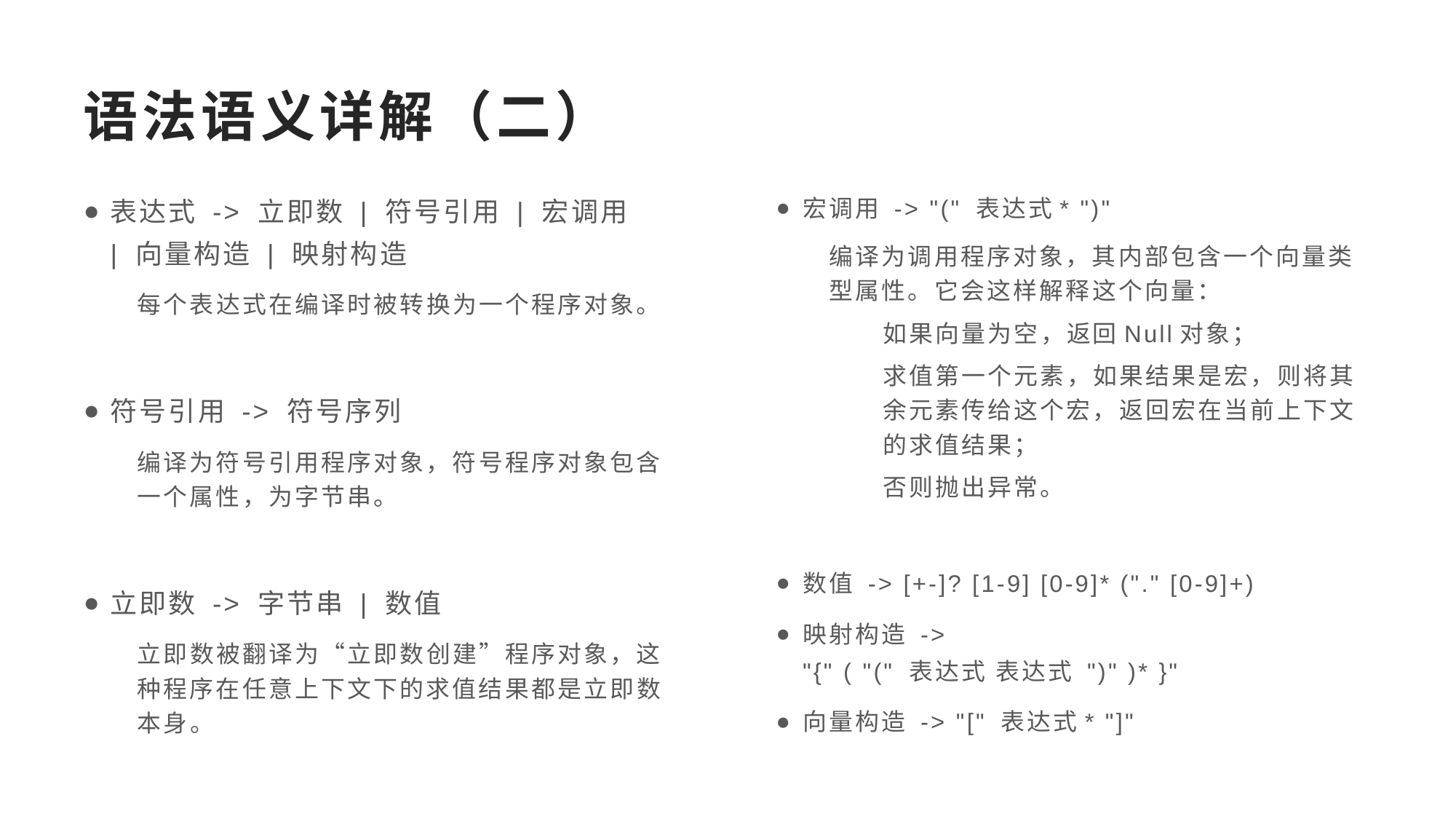

# 语法语义详解（二）
表达式 -> 立即数 | 符号引用 | 宏调用
| 向量构造 | 映射构造
每个表达式在编译时被转换为一个程序对象。

符号引用 -> 符号序列
编译为符号引用程序对象，符号程序对象包含一个属性，为字节串。

立即数 -> 字节串 | 数值
立即数被翻译为“立即数创建”程序对象，这种程序在任意上下文下的求值结果都是立即数本身。
宏调用 -> "(" 表达式* ")"
编译为调用程序对象，其内部包含一个向量类型属性。它会这样解释这个向量：
如果向量为空，返回Null对象；
求值第一个元素，如果结果是宏，则将其余元素传给这个宏，返回宏在当前上下文的求值结果；
否则抛出异常。

数值 -> [+-]? [1-9] [0-9]* ("." [0-9]+)
映射构造 ->
	"{" ( "(" 表达式 表达式 ")" )* }"
向量构造 -> "[" 表达式* "]"
16